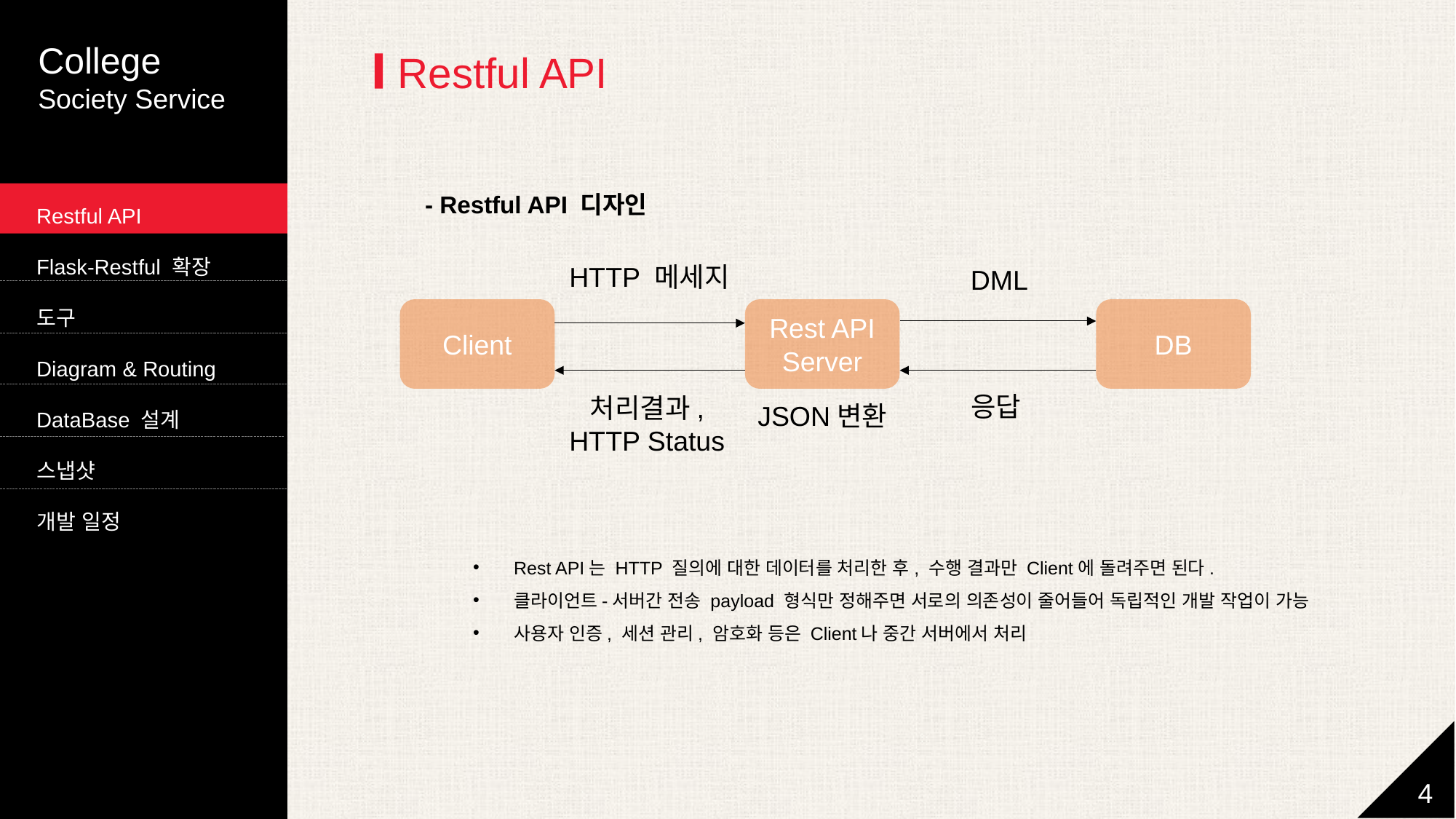

College
Society Service
Restful API

 - Restful API 디자인

Rest API는 HTTP 질의에 대한 데이터를 처리한 후, 수행 결과만 Client에 돌려주면 된다.
클라이언트-서버간 전송 payload 형식만 정해주면 서로의 의존성이 줄어들어 독립적인 개발 작업이 가능
사용자 인증, 세션 관리, 암호화 등은 Client나 중간 서버에서 처리

Restful API
Flask-Restful 확장
도구
Diagram & Routing
DataBase 설계
스냅샷
개발 일정

HTTP 메세지
DML
Rest API Server
DB
Client
응답
처리결과, HTTP Status
JSON변환

4